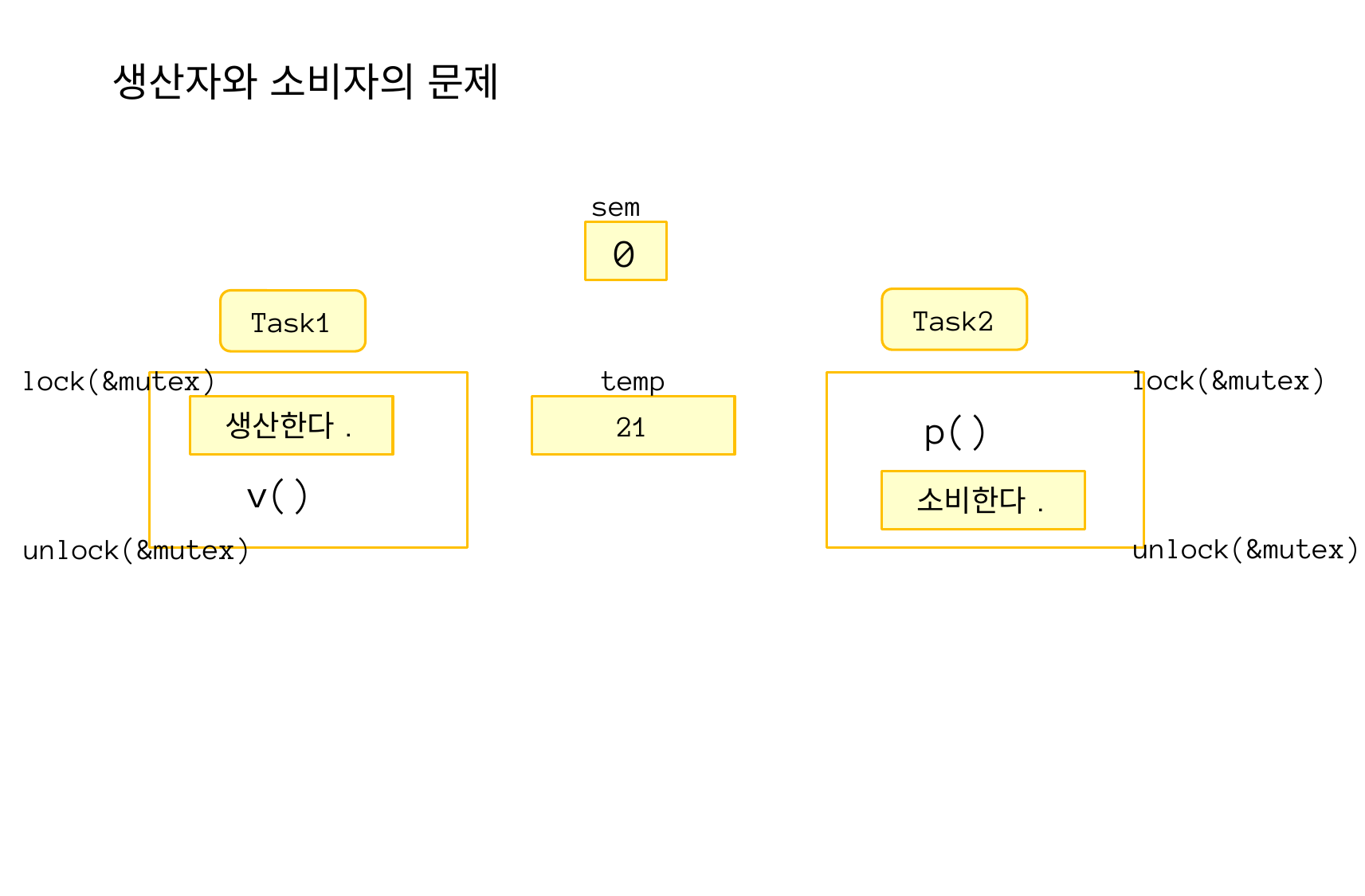

생산자와 소비자의 문제
sem
0
Task2
Task1
lock(&mutex)
lock(&mutex)
temp

p()
생산한다.
21
v()
소비한다.
unlock(&mutex)
unlock(&mutex)